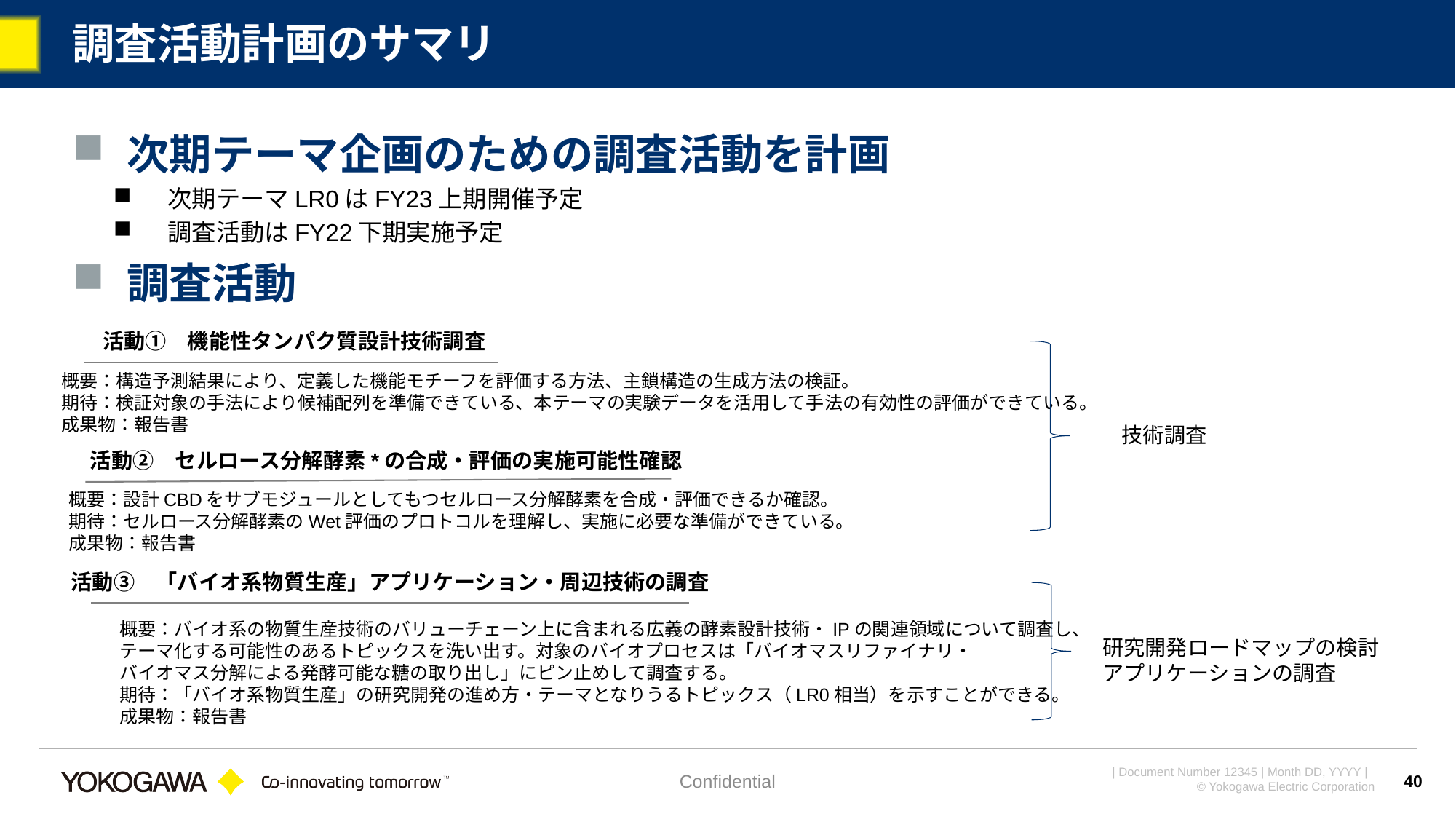

# 調査活動計画のサマリ
次期テーマ企画のための調査活動を計画
次期テーマLR0はFY23上期開催予定
調査活動はFY22下期実施予定
調査活動

活動①　機能性タンパク質設計技術調査

概要：構造予測結果により、定義した機能モチーフを評価する方法、主鎖構造の生成方法の検証。
期待：検証対象の手法により候補配列を準備できている、本テーマの実験データを活用して手法の有効性の評価ができている。
成果物：報告書
技術調査
活動②　セルロース分解酵素*の合成・評価の実施可能性確認
概要：設計CBDをサブモジュールとしてもつセルロース分解酵素を合成・評価できるか確認。
期待：セルロース分解酵素のWet評価のプロトコルを理解し、実施に必要な準備ができている。
成果物：報告書
活動③　「バイオ系物質生産」アプリケーション・周辺技術の調査

概要：バイオ系の物質生産技術のバリューチェーン上に含まれる広義の酵素設計技術・IPの関連領域について調査し、
テーマ化する可能性のあるトピックスを洗い出す。対象のバイオプロセスは「バイオマスリファイナリ・
バイオマス分解による発酵可能な糖の取り出し」にピン止めして調査する。
期待：「バイオ系物質生産」の研究開発の進め方・テーマとなりうるトピックス（LR0相当）を示すことができる。
成果物：報告書
研究開発ロードマップの検討
アプリケーションの調査
Confidential
40